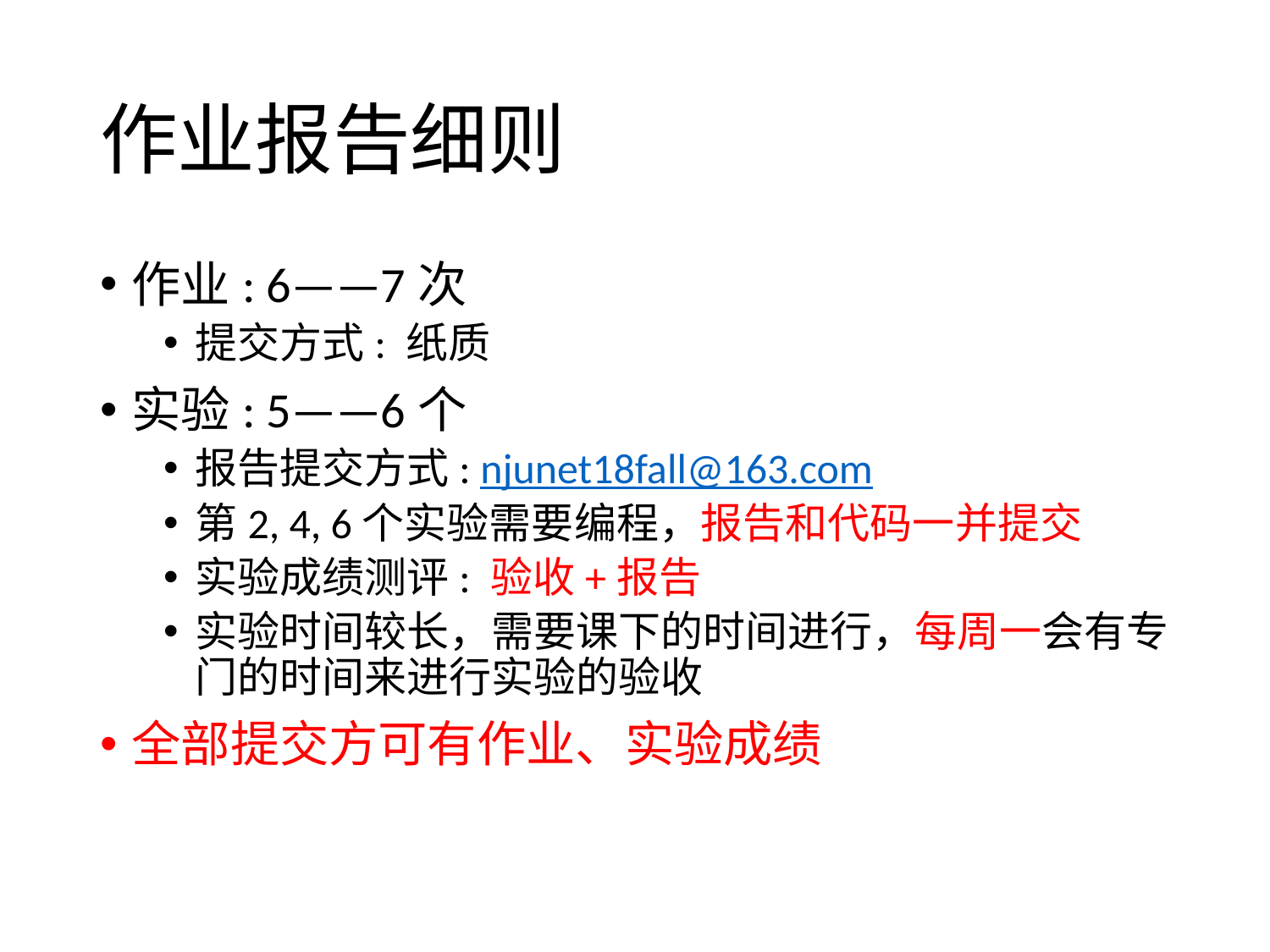

# 作业报告细则
作业: 6——7次
提交方式: 纸质
实验: 5——6个
报告提交方式: njunet18fall@163.com
第2, 4, 6个实验需要编程，报告和代码一并提交
实验成绩测评: 验收+报告
实验时间较长，需要课下的时间进行，每周一会有专门的时间来进行实验的验收
全部提交方可有作业、实验成绩